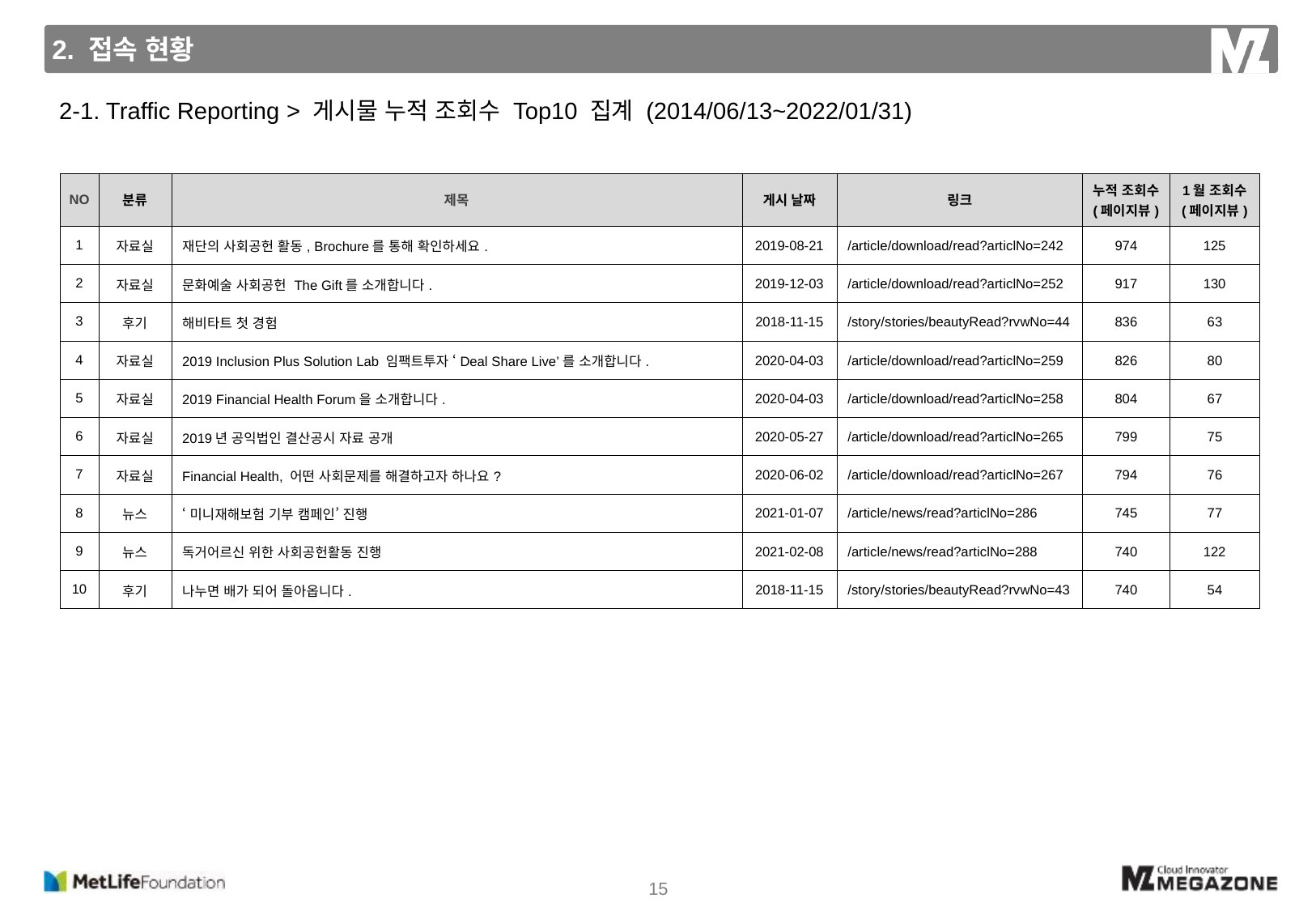

2. 접속 현황
2-1. Traffic Reporting > 게시물 누적 조회수 Top10 집계 (2014/06/13~2022/01/31)
| NO | 분류 | 제목 | 게시 날짜 | 링크 | 누적 조회수 (페이지뷰) | 1월 조회수 (페이지뷰) |
| --- | --- | --- | --- | --- | --- | --- |
| 1 | 자료실 | 재단의 사회공헌 활동, Brochure를 통해 확인하세요. | 2019-08-21 | /article/download/read?articlNo=242 | 974 | 125 |
| 2 | 자료실 | 문화예술 사회공헌 The Gift를 소개합니다. | 2019-12-03 | /article/download/read?articlNo=252 | 917 | 130 |
| 3 | 후기 | 해비타트 첫 경험 | 2018-11-15 | /story/stories/beautyRead?rvwNo=44 | 836 | 63 |
| 4 | 자료실 | 2019 Inclusion Plus Solution Lab 임팩트투자 ‘Deal Share Live’를 소개합니다. | 2020-04-03 | /article/download/read?articlNo=259 | 826 | 80 |
| 5 | 자료실 | 2019 Financial Health Forum을 소개합니다. | 2020-04-03 | /article/download/read?articlNo=258 | 804 | 67 |
| 6 | 자료실 | 2019년 공익법인 결산공시 자료 공개 | 2020-05-27 | /article/download/read?articlNo=265 | 799 | 75 |
| 7 | 자료실 | Financial Health, 어떤 사회문제를 해결하고자 하나요? | 2020-06-02 | /article/download/read?articlNo=267 | 794 | 76 |
| 8 | 뉴스 | ‘미니재해보험 기부 캠페인’ 진행 | 2021-01-07 | /article/news/read?articlNo=286 | 745 | 77 |
| 9 | 뉴스 | 독거어르신 위한 사회공헌활동 진행 | 2021-02-08 | /article/news/read?articlNo=288 | 740 | 122 |
| 10 | 후기 | 나누면 배가 되어 돌아옵니다. | 2018-11-15 | /story/stories/beautyRead?rvwNo=43 | 740 | 54 |
15